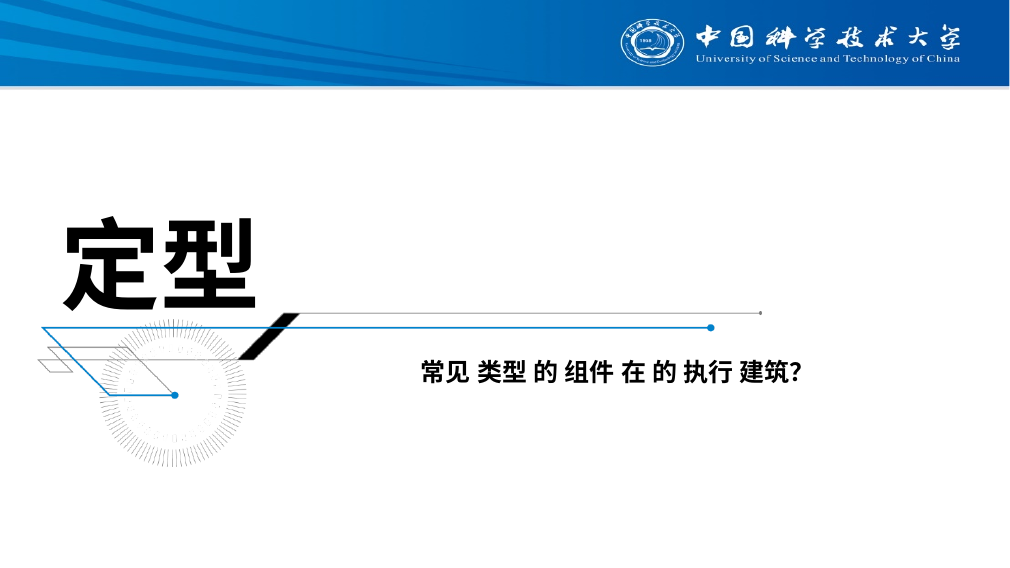

# 定型
常见 类型 的 组件 在 的 执行 建筑？